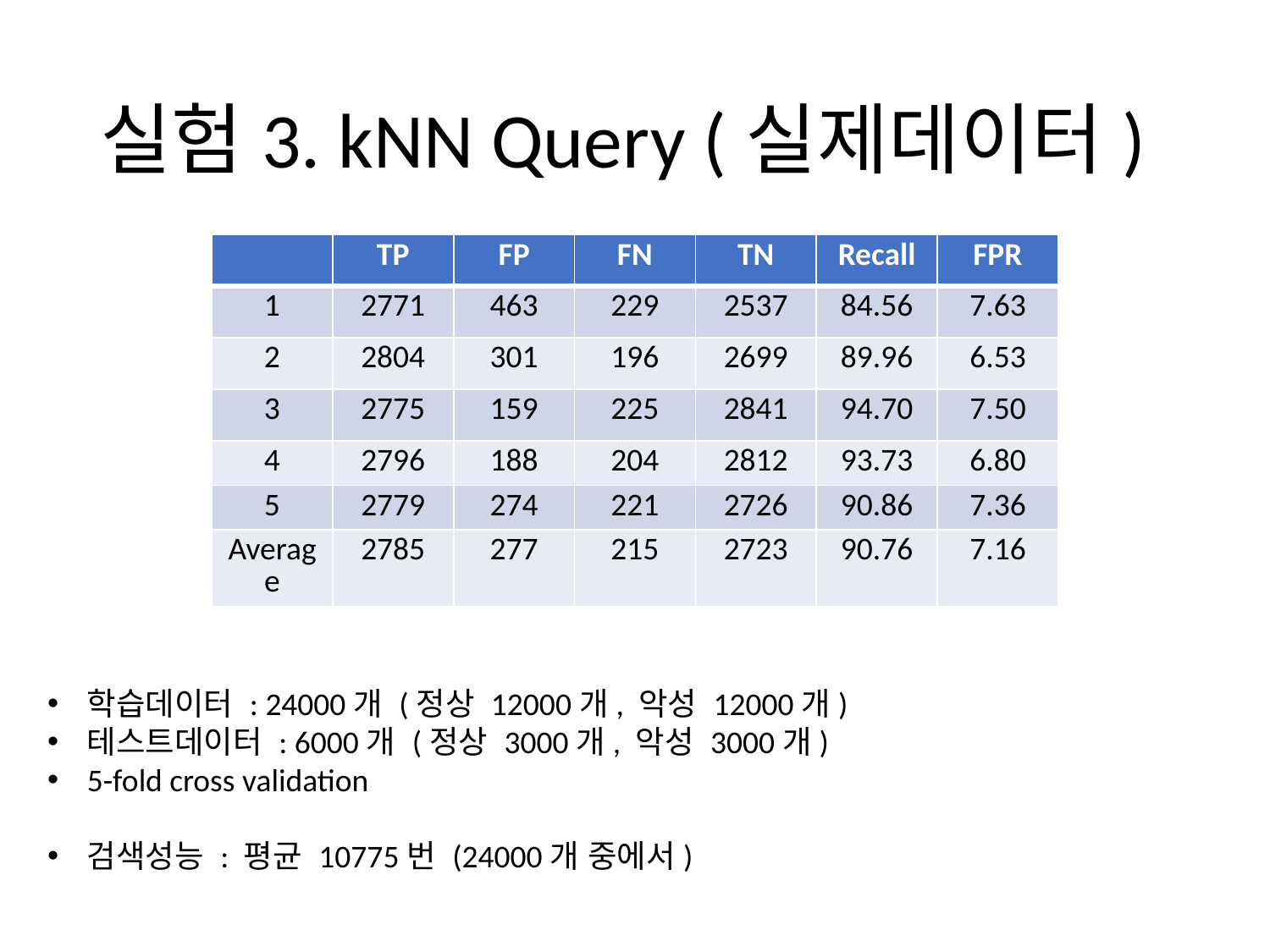

# 실험3. kNN Query (실제데이터)
|  | TP | FP | FN | TN | Recall | FPR |
| --- | --- | --- | --- | --- | --- | --- |
| 1 | 2771 | 463 | 229 | 2537 | 84.56 | 7.63 |
| 2 | 2804 | 301 | 196 | 2699 | 89.96 | 6.53 |
| 3 | 2775 | 159 | 225 | 2841 | 94.70 | 7.50 |
| 4 | 2796 | 188 | 204 | 2812 | 93.73 | 6.80 |
| 5 | 2779 | 274 | 221 | 2726 | 90.86 | 7.36 |
| Average | 2785 | 277 | 215 | 2723 | 90.76 | 7.16 |
학습데이터 : 24000개 (정상 12000개, 악성 12000개)
테스트데이터 : 6000개 (정상 3000개, 악성 3000개)
5-fold cross validation

검색성능 : 평균 10775번 (24000개 중에서)